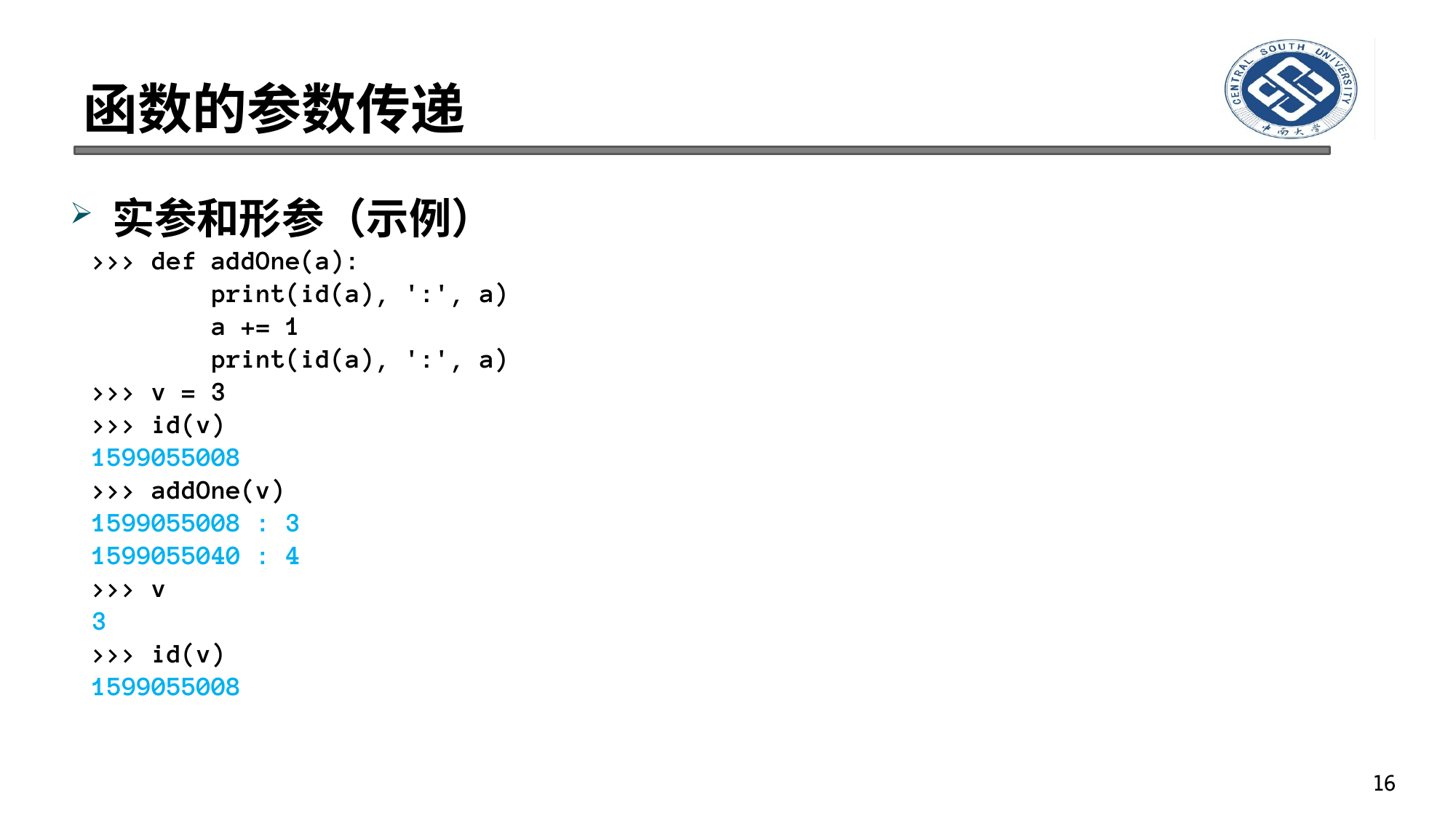

# 函数的参数传递
实参和形参（示例）
>>> def addOne(a):
        print(id(a), ':', a)
        a += 1
        print(id(a), ':', a)
>>> v = 3
>>> id(v)
1599055008
>>> addOne(v)
1599055008 : 3
1599055040 : 4
>>> v
3
>>> id(v)
1599055008

16